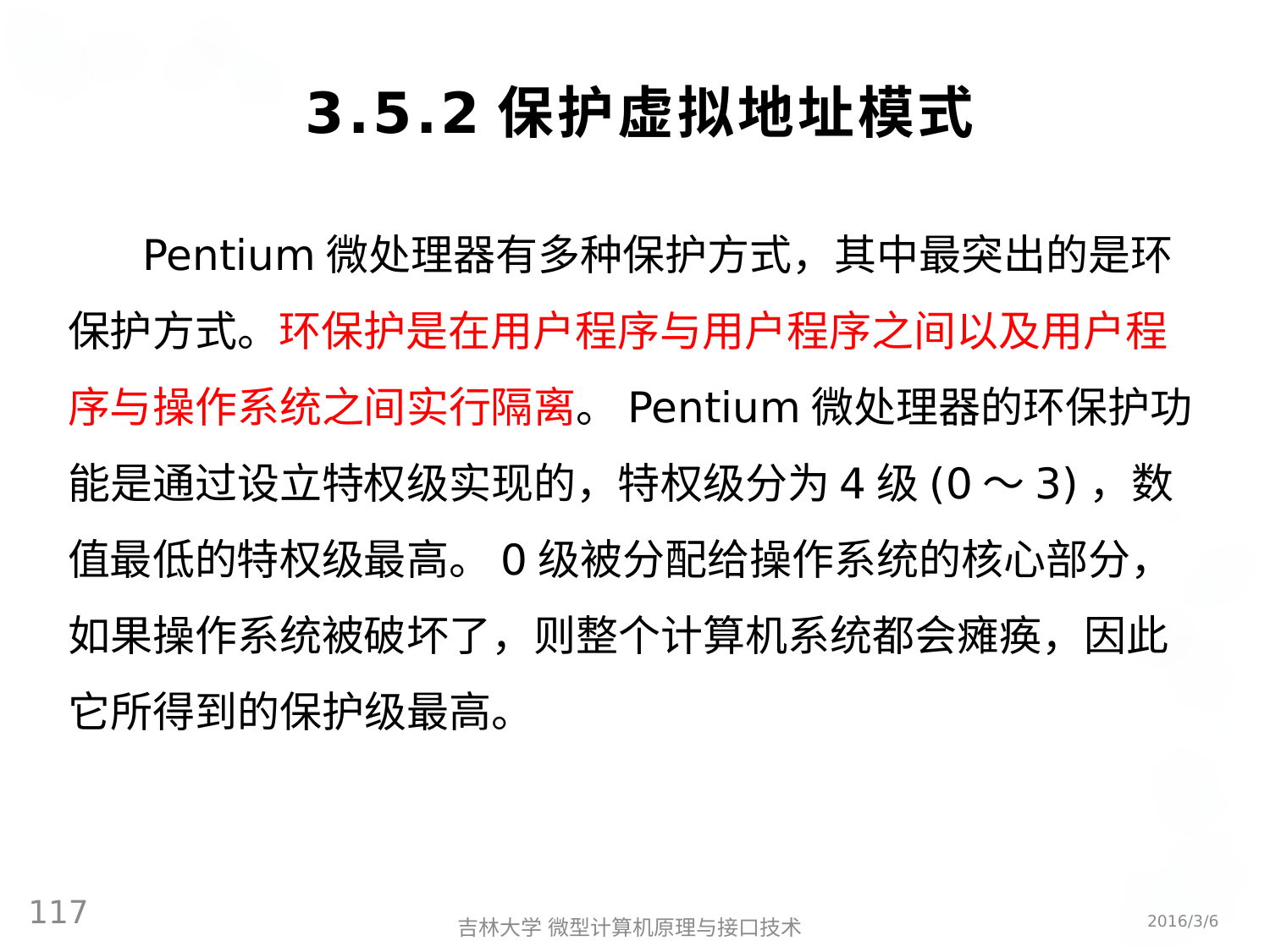

# 3.5.2保护虚拟地址模式
Pentium微处理器有多种保护方式，其中最突出的是环保护方式。环保护是在用户程序与用户程序之间以及用户程序与操作系统之间实行隔离。Pentium微处理器的环保护功能是通过设立特权级实现的，特权级分为4级(0～3)，数值最低的特权级最高。0级被分配给操作系统的核心部分，如果操作系统被破坏了，则整个计算机系统都会瘫痪，因此它所得到的保护级最高。
117
2016/3/6
吉林大学 微型计算机原理与接口技术